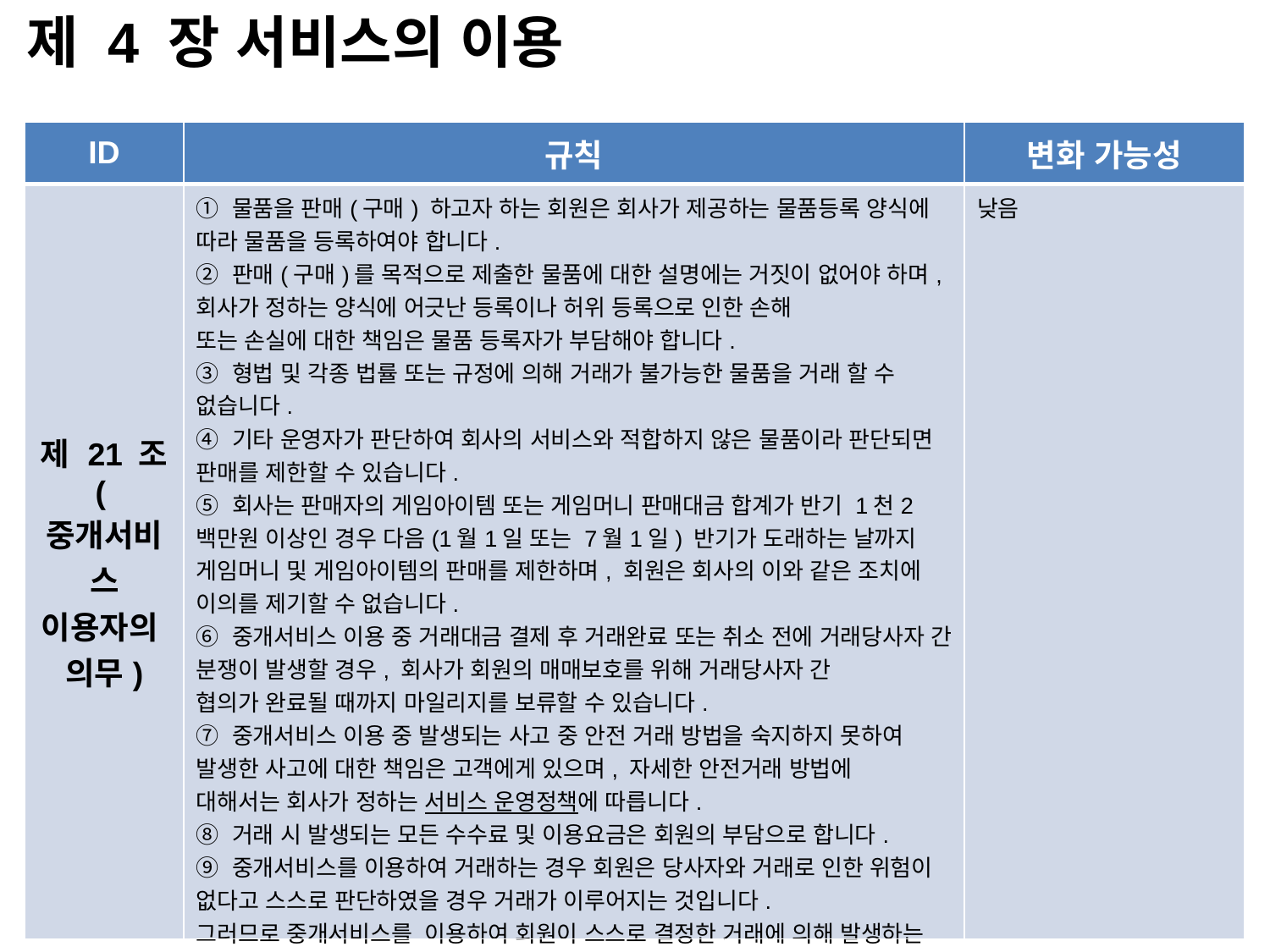

제 4 장 서비스의 이용
| ID | 규칙 | 변화 가능성 |
| --- | --- | --- |
| 제 21 조 (중개서비스 이용자의 의무) | ① 물품을 판매(구매) 하고자 하는 회원은 회사가 제공하는 물품등록 양식에 따라 물품을 등록하여야 합니다. ② 판매(구매)를 목적으로 제출한 물품에 대한 설명에는 거짓이 없어야 하며, 회사가 정하는 양식에 어긋난 등록이나 허위 등록으로 인한 손해 또는 손실에 대한 책임은 물품 등록자가 부담해야 합니다. ③ 형법 및 각종 법률 또는 규정에 의해 거래가 불가능한 물품을 거래 할 수 없습니다. ④ 기타 운영자가 판단하여 회사의 서비스와 적합하지 않은 물품이라 판단되면 판매를 제한할 수 있습니다. ⑤ 회사는 판매자의 게임아이템 또는 게임머니 판매대금 합계가 반기 1천2백만원 이상인 경우 다음(1월1일 또는 7월1일) 반기가 도래하는 날까지 게임머니 및 게임아이템의 판매를 제한하며, 회원은 회사의 이와 같은 조치에 이의를 제기할 수 없습니다. ⑥ 중개서비스 이용 중 거래대금 결제 후 거래완료 또는 취소 전에 거래당사자 간 분쟁이 발생할 경우, 회사가 회원의 매매보호를 위해 거래당사자 간 협의가 완료될 때까지 마일리지를 보류할 수 있습니다. ⑦ 중개서비스 이용 중 발생되는 사고 중 안전 거래 방법을 숙지하지 못하여 발생한 사고에 대한 책임은 고객에게 있으며, 자세한 안전거래 방법에 대해서는 회사가 정하는 서비스 운영정책에 따릅니다. ⑧ 거래 시 발생되는 모든 수수료 및 이용요금은 회원의 부담으로 합니다. ⑨ 중개서비스를 이용하여 거래하는 경우 회원은 당사자와 거래로 인한 위험이 없다고 스스로 판단하였을 경우 거래가 이루어지는 것입니다. 그러므로 중개서비스를  이용하여 회원이 스스로 결정한 거래에 의해 발생하는 사기 등의 피해에 대하여 회사는 책임이 없습니다. ⑩ 중개서비스 이용 거래의 반품 및 환불은 거래 당사간의  합의에 의하여 진행하며, 회사는 당사자간의 합의, 반품, 환불에 대해 일체 관여하지 않습니다. | 낮음 |